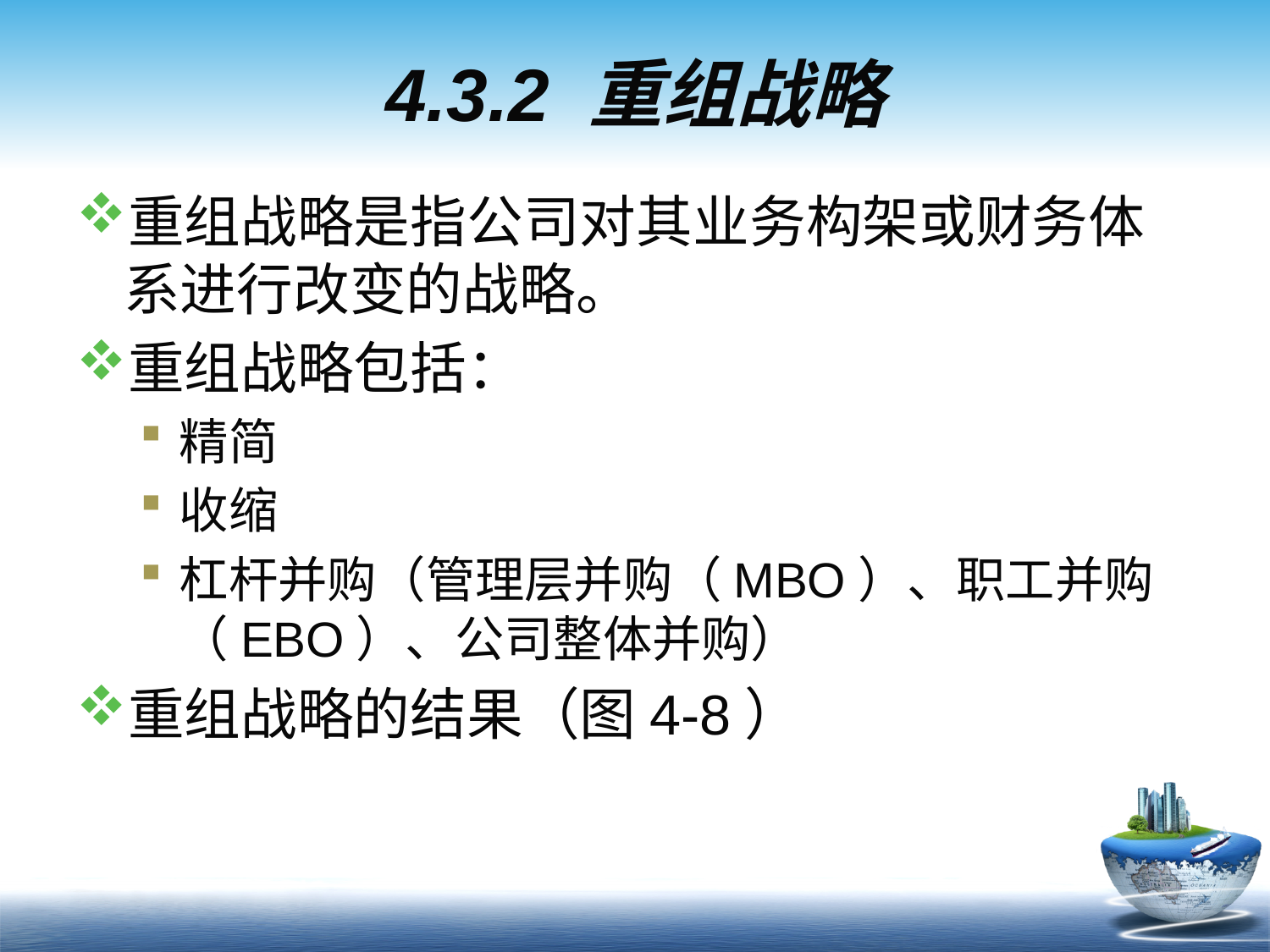

# 4.3.2 重组战略
重组战略是指公司对其业务构架或财务体系进行改变的战略。
重组战略包括：
精简
收缩
杠杆并购（管理层并购（MBO）、职工并购（EBO）、公司整体并购）
重组战略的结果（图4-8）